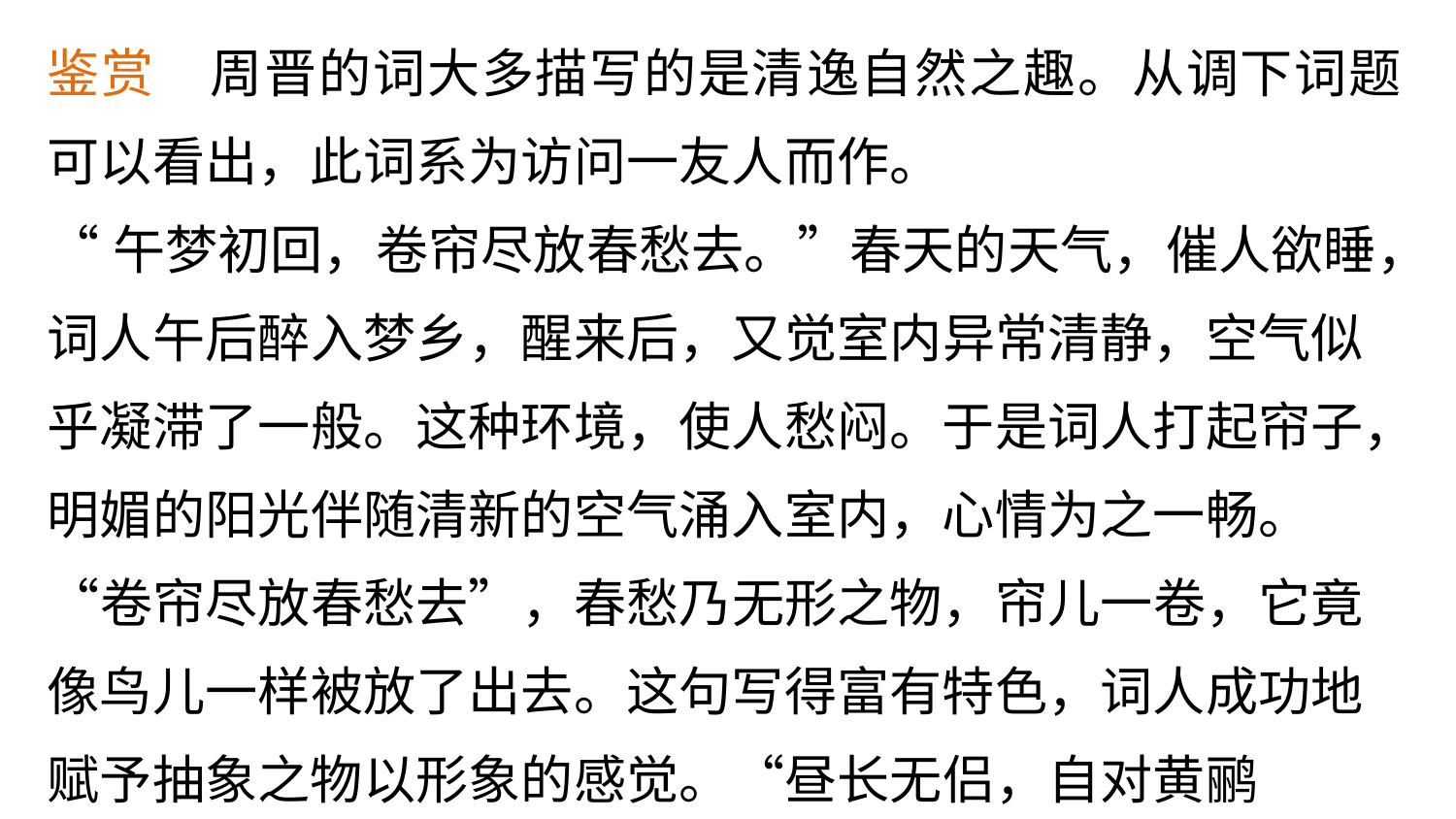

鉴赏　周晋的词大多描写的是清逸自然之趣。从调下词题可以看出，此词系为访问一友人而作。
“午梦初回，卷帘尽放春愁去。”春天的天气，催人欲睡，词人午后醉入梦乡，醒来后，又觉室内异常清静，空气似乎凝滞了一般。这种环境，使人愁闷。于是词人打起帘子，明媚的阳光伴随清新的空气涌入室内，心情为之一畅。“卷帘尽放春愁去”，春愁乃无形之物，帘儿一卷，它竟像鸟儿一样被放了出去。这句写得富有特色，词人成功地赋予抽象之物以形象的感觉。“昼长无侣，自对黄鹂语。”